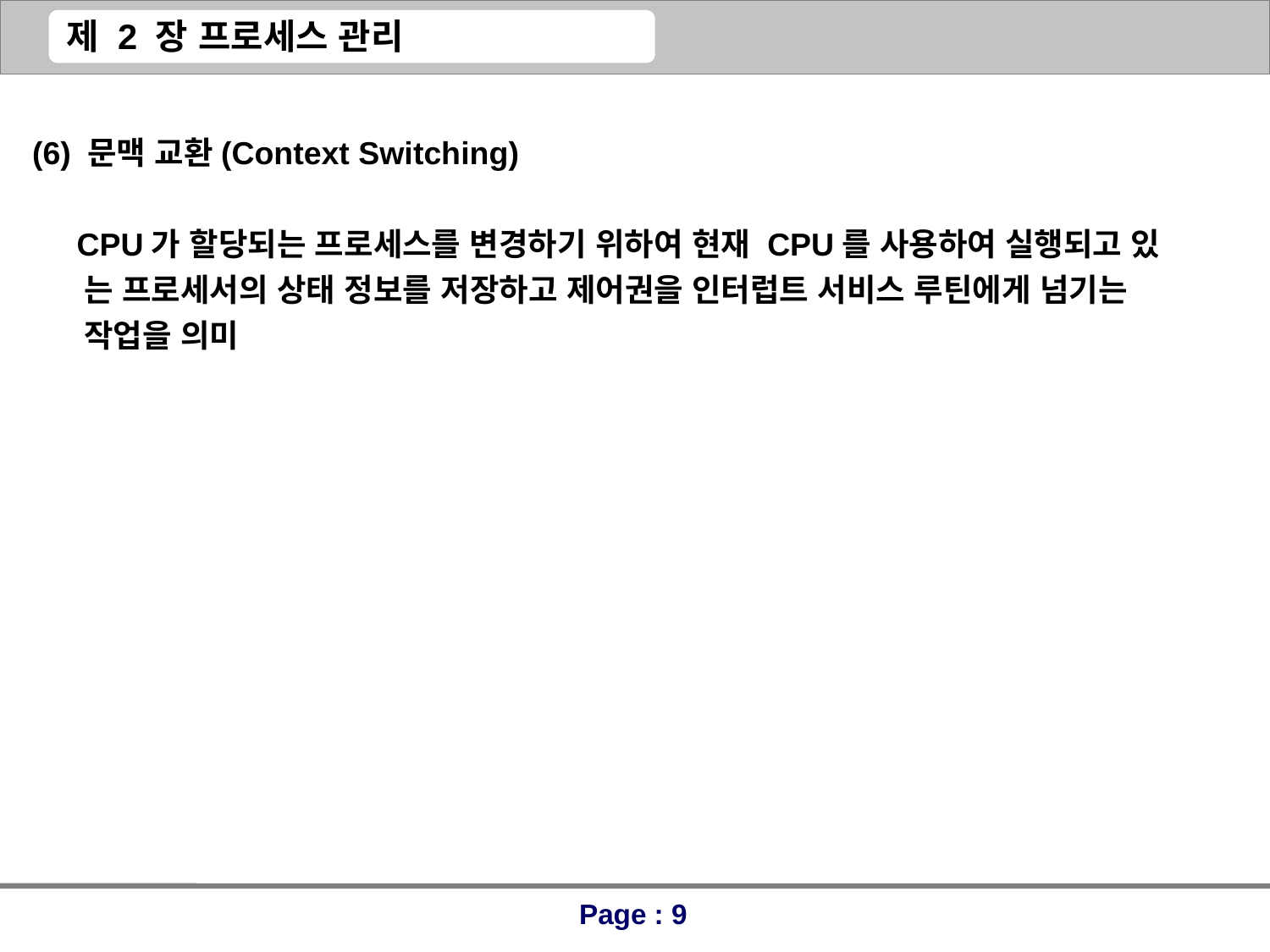

(6) 문맥 교환(Context Switching)

     CPU가 할당되는 프로세스를 변경하기 위하여 현재 CPU를 사용하여 실행되고 있
     는 프로세서의 상태 정보를 저장하고 제어권을 인터럽트 서비스 루틴에게 넘기는
     작업을 의미
Page : 9